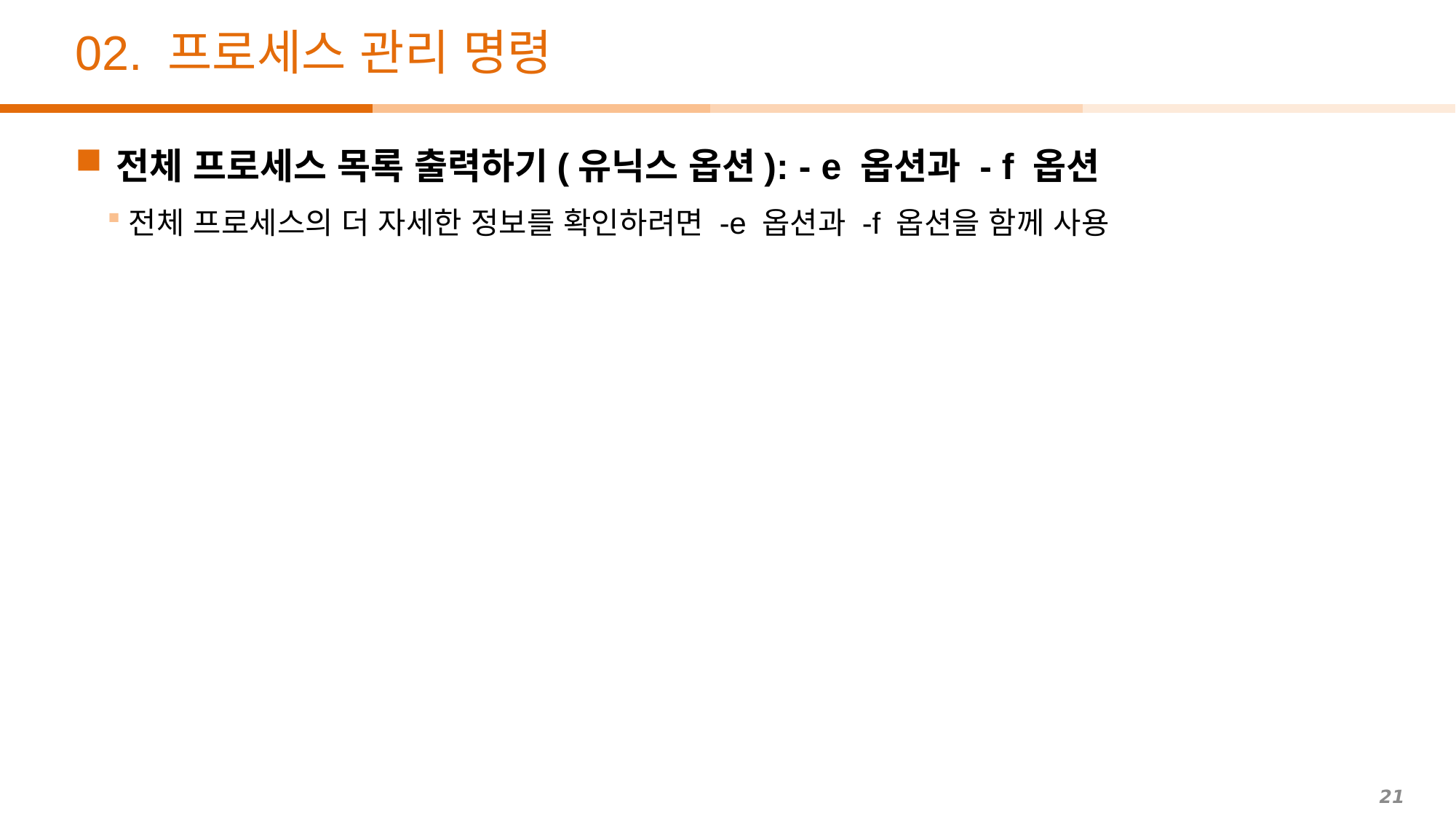

# 02. 프로세스 관리 명령
전체 프로세스 목록 출력하기(유닉스 옵션): - e 옵션과 - f 옵션
전체 프로세스의 더 자세한 정보를 확인하려면 -e 옵션과 -f 옵션을 함께 사용